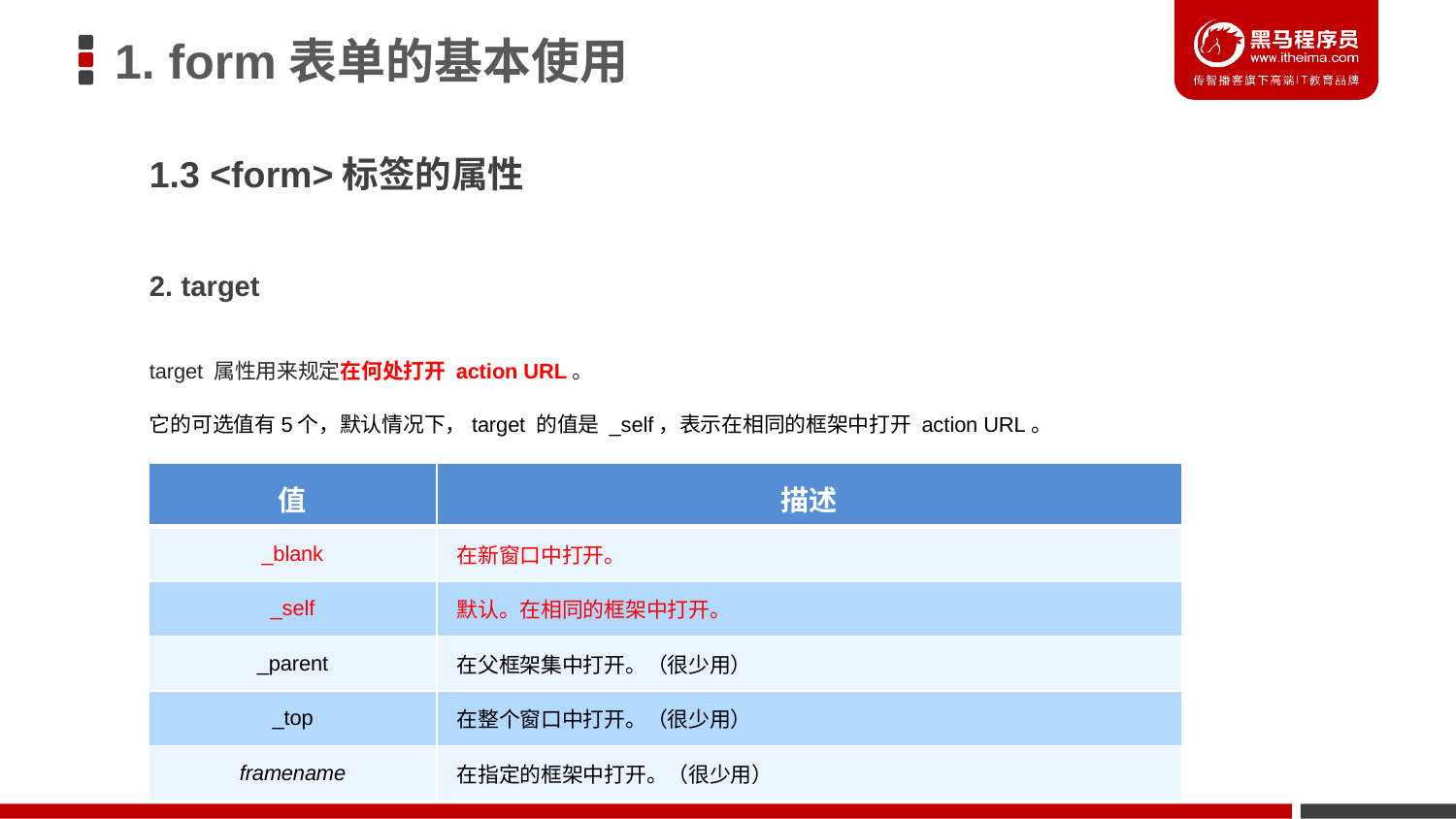

# 1. form表单的基本使用
1.3 <form>标签的属性
2. target
target 属性用来规定在何处打开 action URL。
它的可选值有5个，默认情况下，target 的值是 _self，表示在相同的框架中打开 action URL。
| 值 | 描述 |
| --- | --- |
| \_blank | 在新窗口中打开。 |
| \_self | 默认。在相同的框架中打开。 |
| \_parent | 在父框架集中打开。（很少用） |
| \_top | 在整个窗口中打开。（很少用） |
| framename | 在指定的框架中打开。（很少用） |